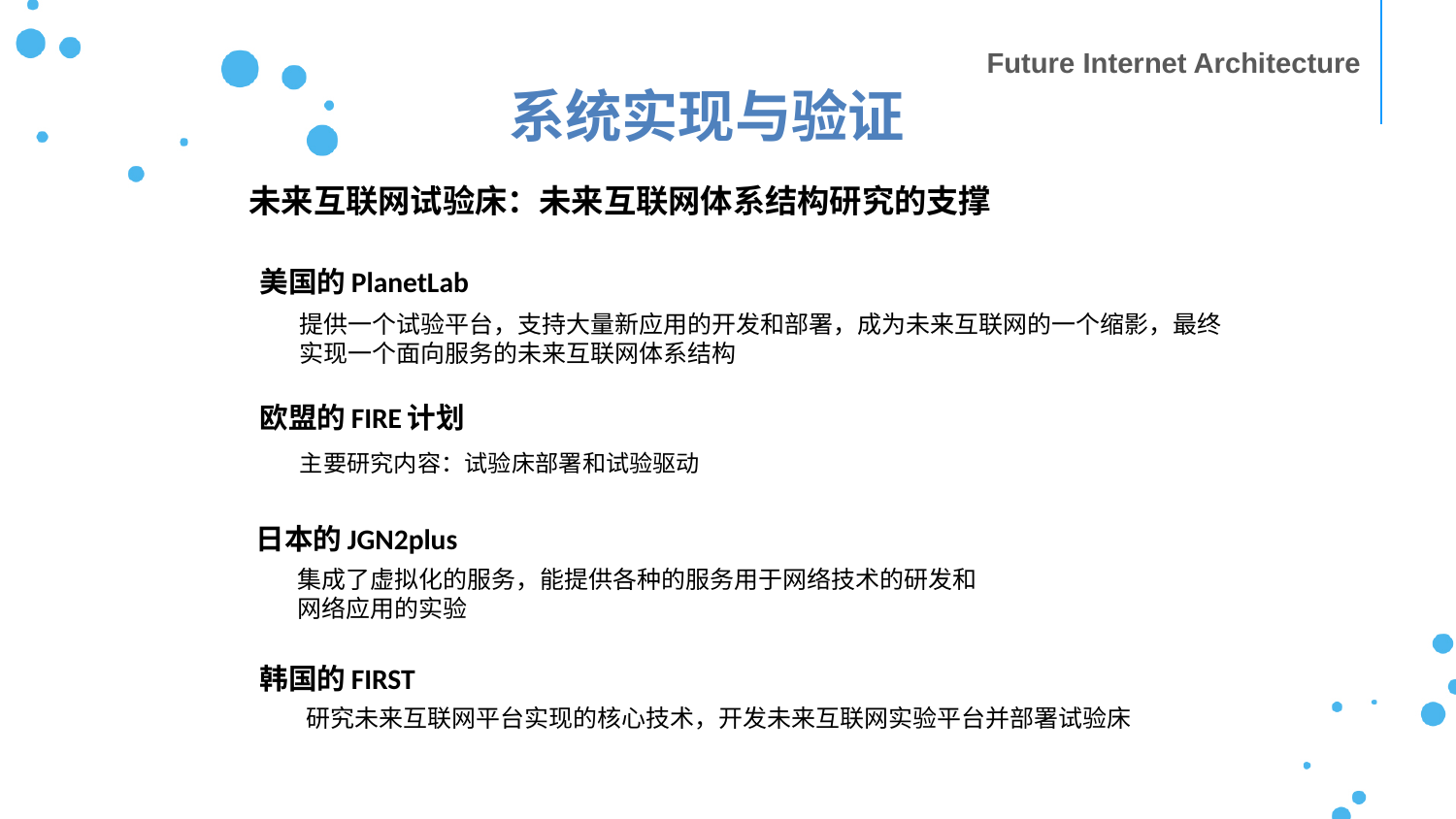

Future Internet Architecture
系统实现与验证
未来互联网试验床：未来互联网体系结构研究的支撑
美国的PlanetLab
提供一个试验平台，支持大量新应用的开发和部署，成为未来互联网的一个缩影，最终实现一个面向服务的未来互联网体系结构
欧盟的FIRE计划
主要研究内容：试验床部署和试验驱动
日本的JGN2plus
集成了虚拟化的服务，能提供各种的服务用于网络技术的研发和网络应用的实验
韩国的FIRST
研究未来互联网平台实现的核心技术，开发未来互联网实验平台并部署试验床